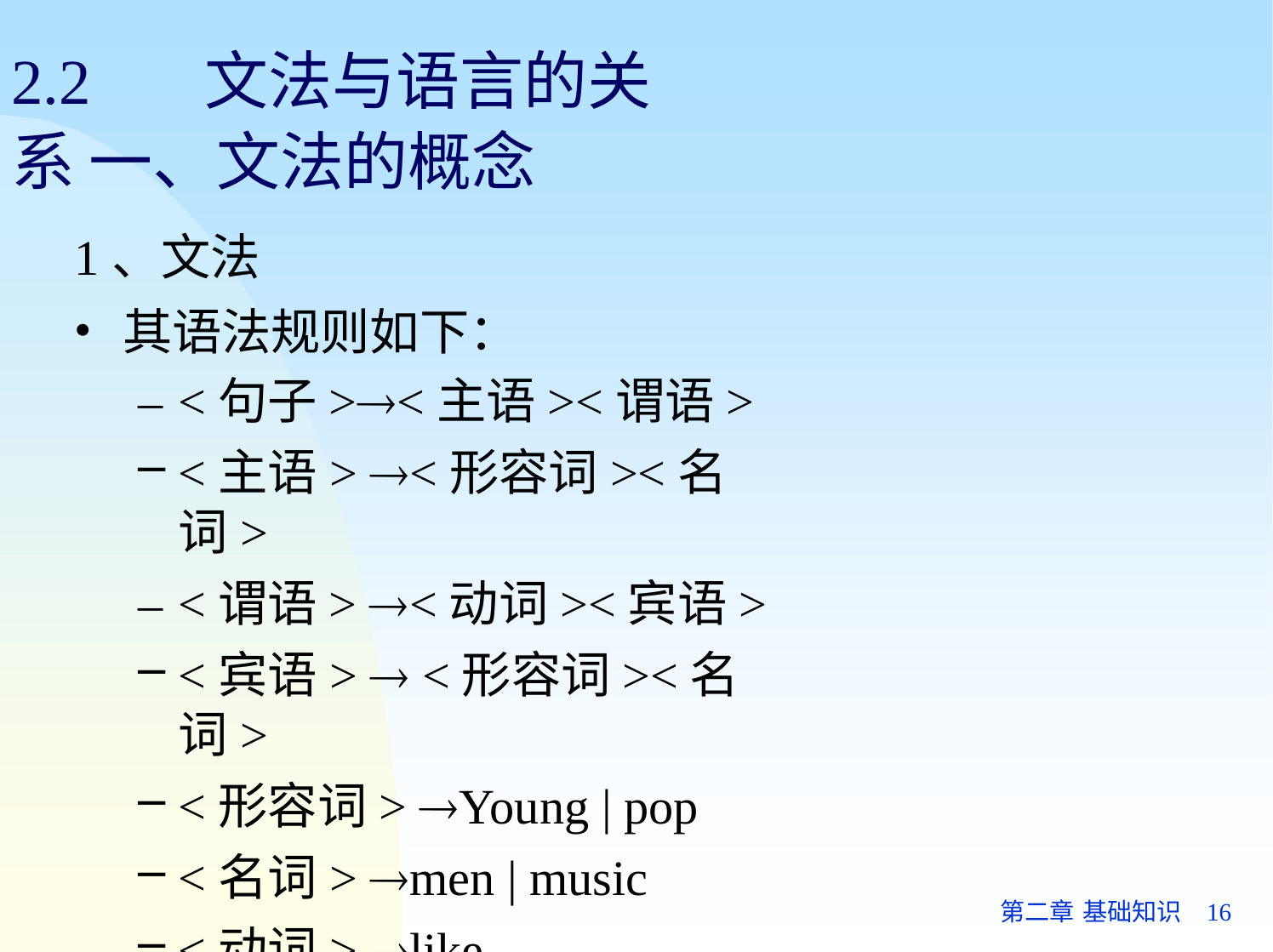

# 2.2	文法与语言的关系 一、文法的概念
1、文法
其语法规则如下：
– <句子>→<主语><谓语>
<主语> →<形容词><名词>
– <谓语> →<动词><宾语>
<宾语> → <形容词><名词>
<形容词> →Young | pop
<名词> →men | music
<动词> →like
第二章 基础知识	16